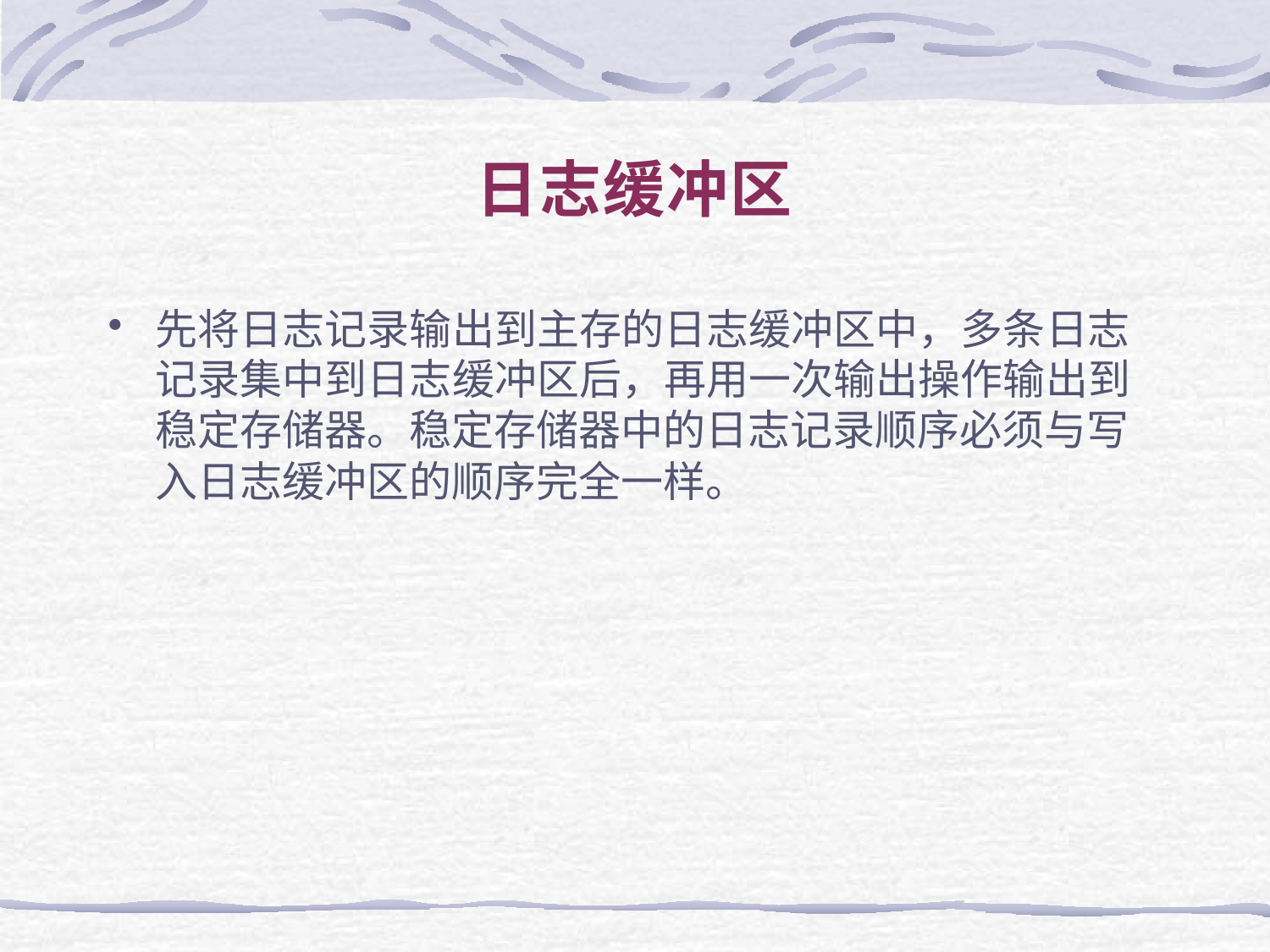

# ⽇志缓冲区
先将⽇志记录输出到主存的⽇志缓冲区中，多条⽇志 记录集中到⽇志缓冲区后，再⽤⼀次输出操作输出到 稳定存储器。稳定存储器中的⽇志记录顺序必须与写
⼊⽇志缓冲区的顺序完全⼀样。